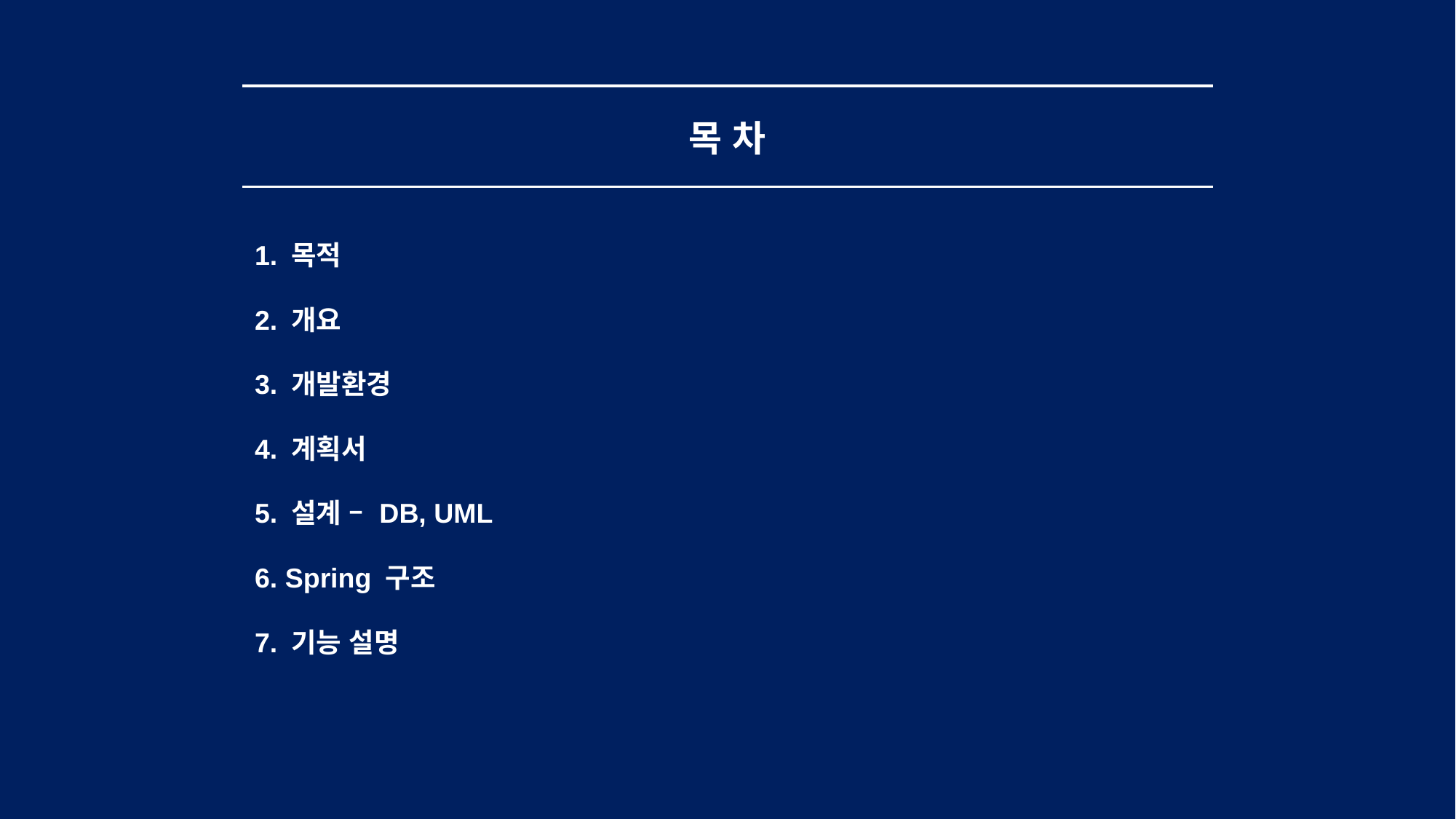

| 목 차 |
| --- |
| 1. 목적 |
| --- |
| 2. 개요 |
| 3. 개발환경 |
| 4. 계획서 |
| 5. 설계 – DB, UML |
| 6. Spring 구조 |
| 7. 기능 설명 |